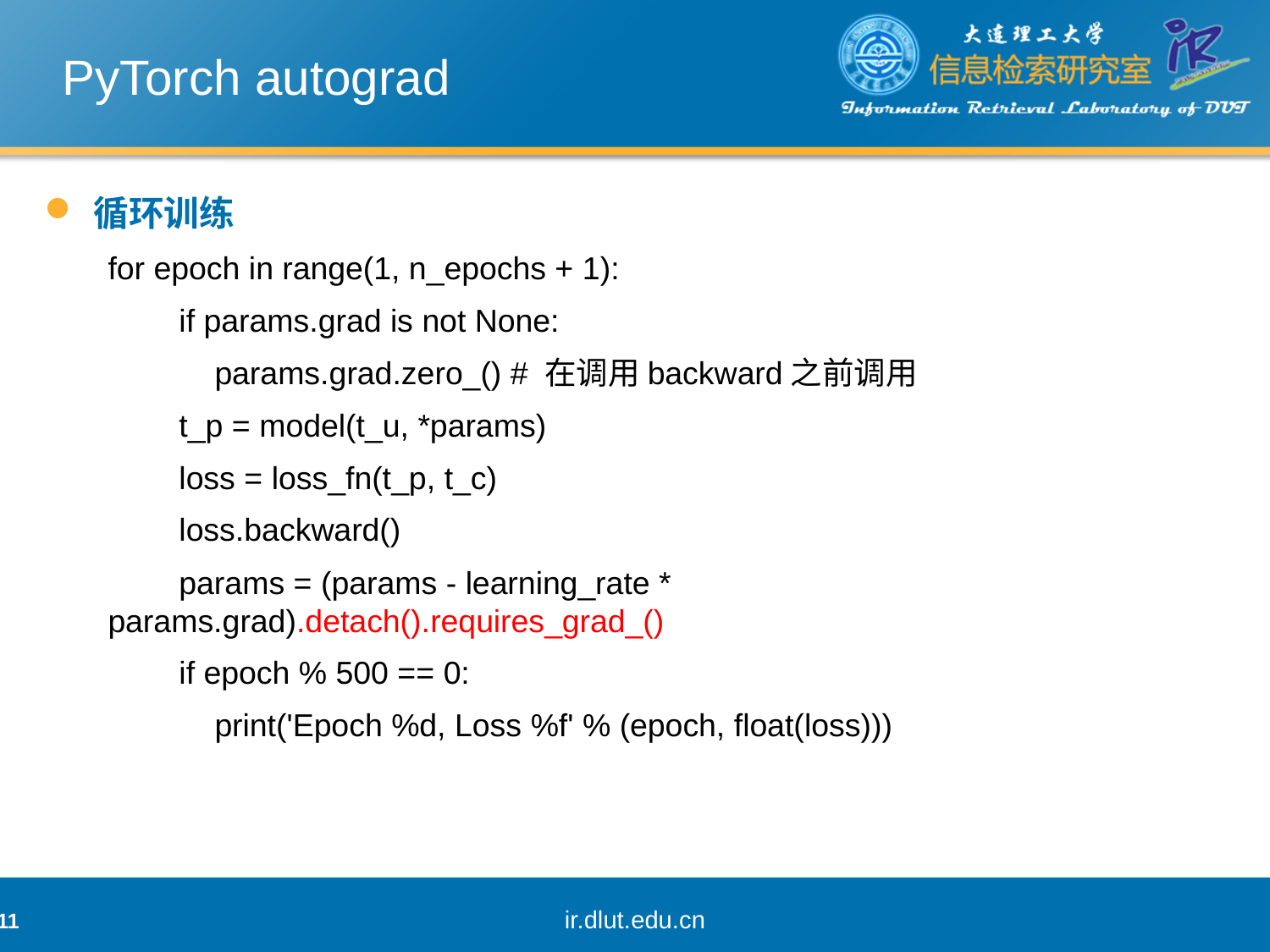

# PyTorch autograd
循环训练
for epoch in range(1, n_epochs + 1):
        if params.grad is not None:
            params.grad.zero_() # 在调用backward之前调用
        t_p = model(t_u, *params)
        loss = loss_fn(t_p, t_c)
        loss.backward()
        params = (params - learning_rate * params.grad).detach().requires_grad_()
        if epoch % 500 == 0:
            print('Epoch %d, Loss %f' % (epoch, float(loss)))

11